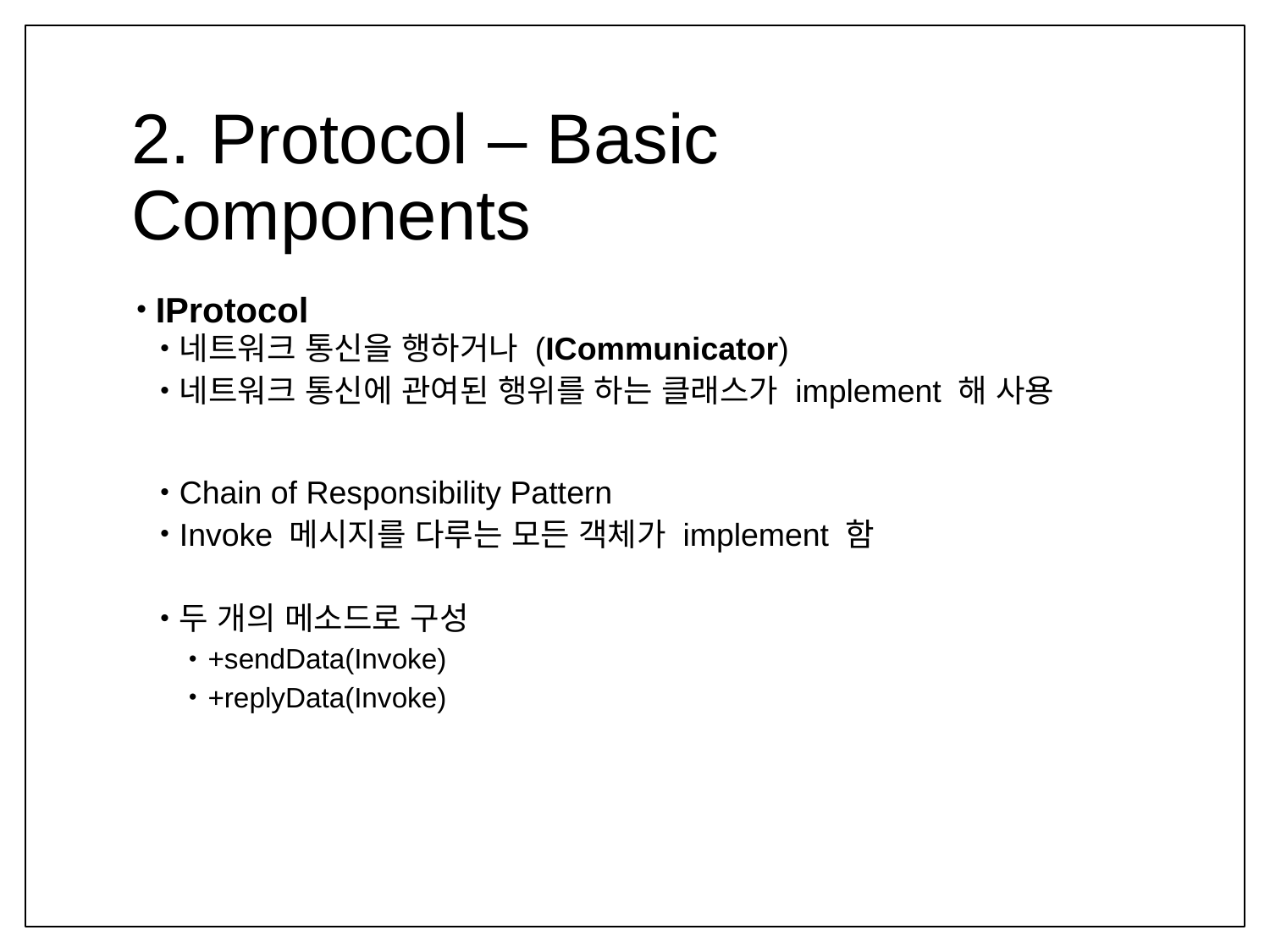

# 2. Protocol – Basic Components
IProtocol
네트워크 통신을 행하거나 (ICommunicator)
네트워크 통신에 관여된 행위를 하는 클래스가 implement 해 사용

Chain of Responsibility Pattern
Invoke 메시지를 다루는 모든 객체가 implement 함

두 개의 메소드로 구성
+sendData(Invoke)
+replyData(Invoke)